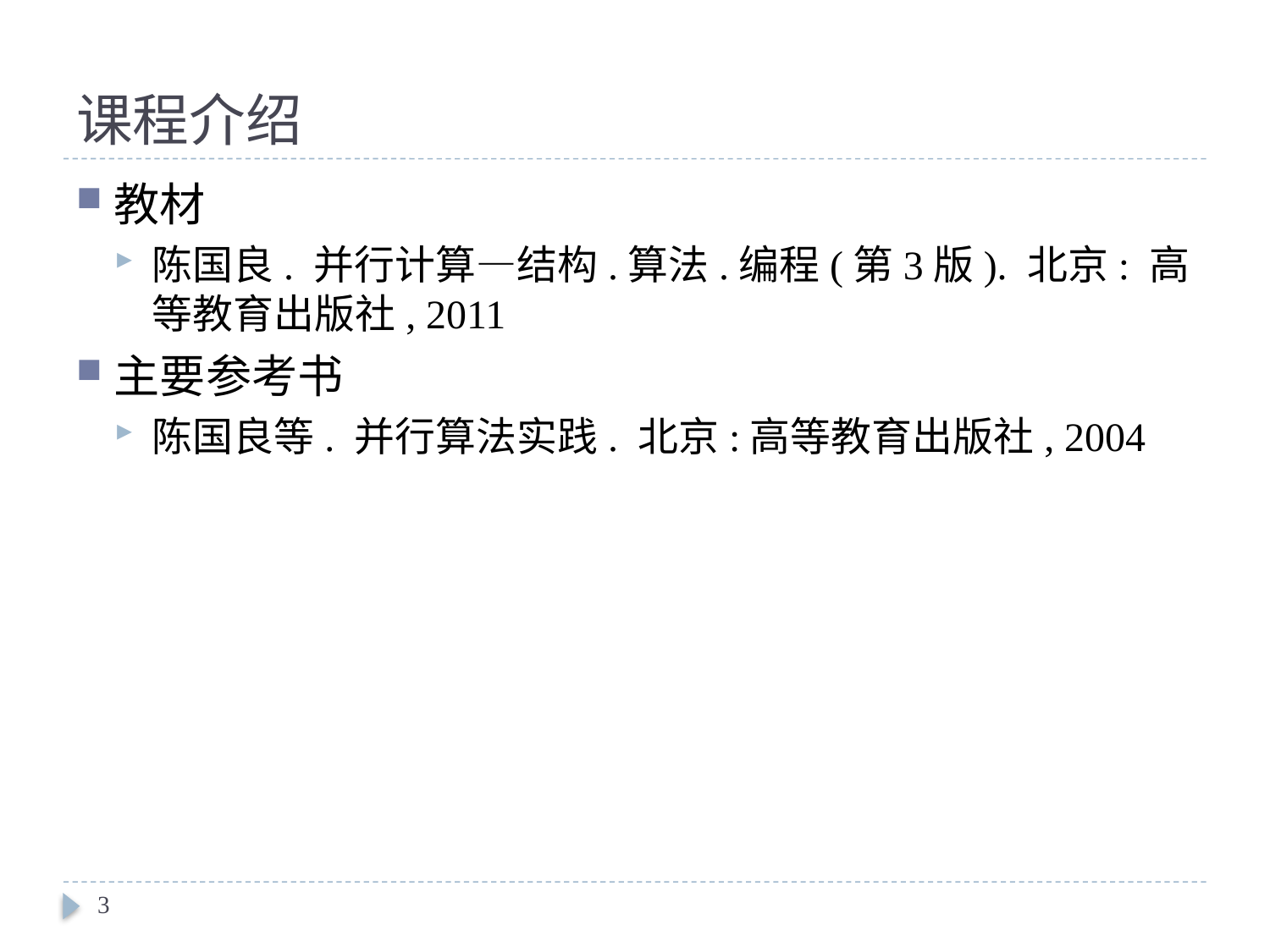

# 课程介绍
教材
陈国良. 并行计算—结构.算法.编程(第3版). 北京: 高等教育出版社, 2011
主要参考书
陈国良等. 并行算法实践. 北京:高等教育出版社, 2004
3